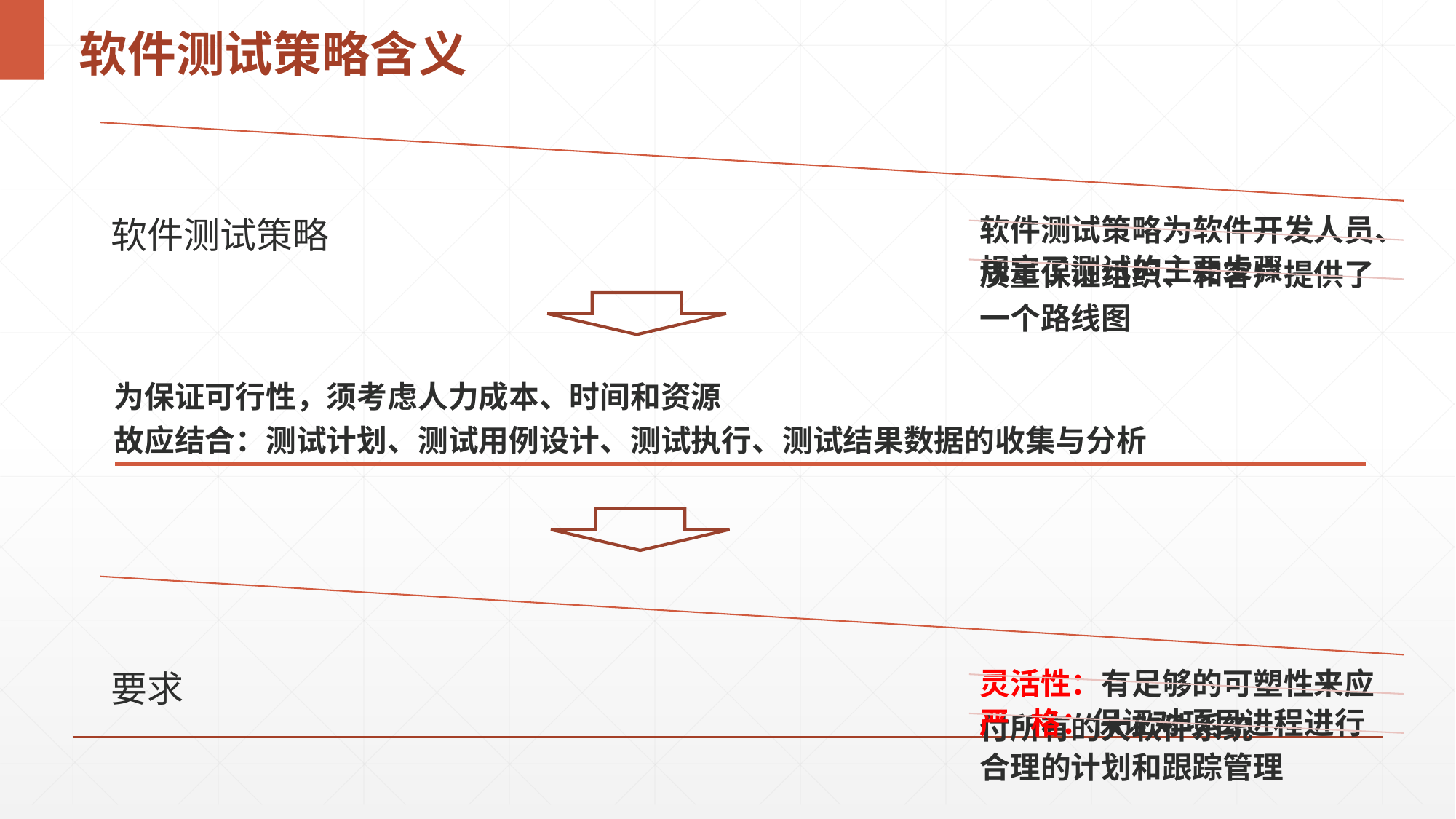

# 软件测试策略含义

软件测试策略
规定了测试的主要步骤

为保证可行性，须考虑人力成本、时间和资源
故应结合：测试计划、测试用例设计、测试执行、测试结果数据的收集与分析

要求